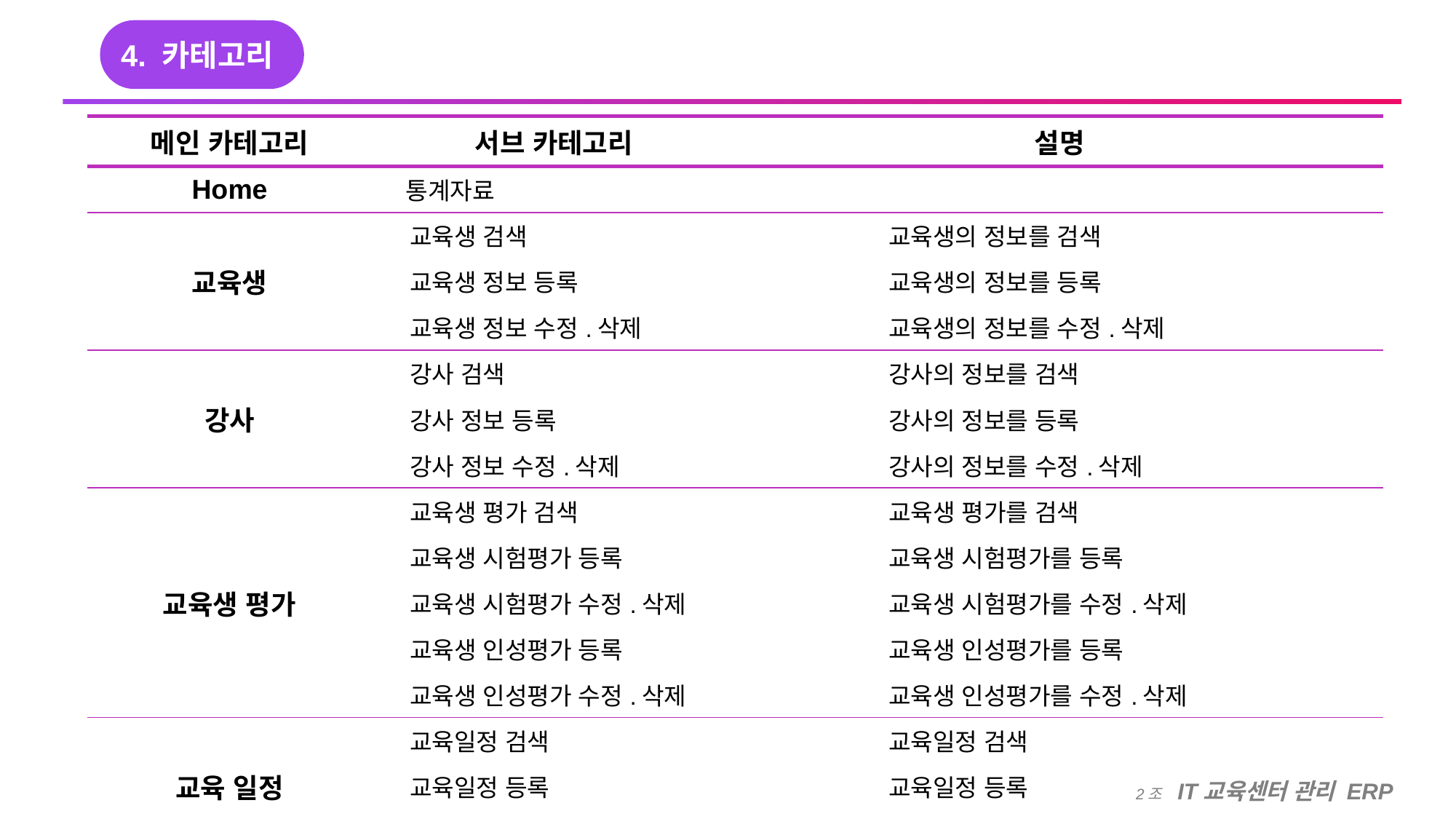

4. 카테고리

| 메인 카테고리 | 서브 카테고리 | 설명 |
| --- | --- | --- |
| Home | 통계자료 |  |
| 교육생 | 교육생 검색 | 교육생의 정보를 검색 |
|  | 교육생 정보 등록 | 교육생의 정보를 등록 |
|  | 교육생 정보 수정.삭제 | 교육생의 정보를 수정.삭제 |
| 강사 | 강사 검색 | 강사의 정보를 검색 |
|  | 강사 정보 등록 | 강사의 정보를 등록 |
|  | 강사 정보 수정.삭제 | 강사의 정보를 수정.삭제 |
| 교육생 평가 | 교육생 평가 검색 | 교육생 평가를 검색 |
|  | 교육생 시험평가 등록 | 교육생 시험평가를 등록 |
|  | 교육생 시험평가 수정.삭제 | 교육생 시험평가를 수정.삭제 |
|  | 교육생 인성평가 등록 | 교육생 인성평가를 등록 |
|  | 교육생 인성평가 수정.삭제 | 교육생 인성평가를 수정.삭제 |
| 교육 일정 | 교육일정 검색 | 교육일정 검색 |
|  | 교육일정 등록 | 교육일정 등록 |
|  | 교육일정 수정.삭제 | 교육일정 수정.삭제 |
2조 IT교육센터 관리 ERP